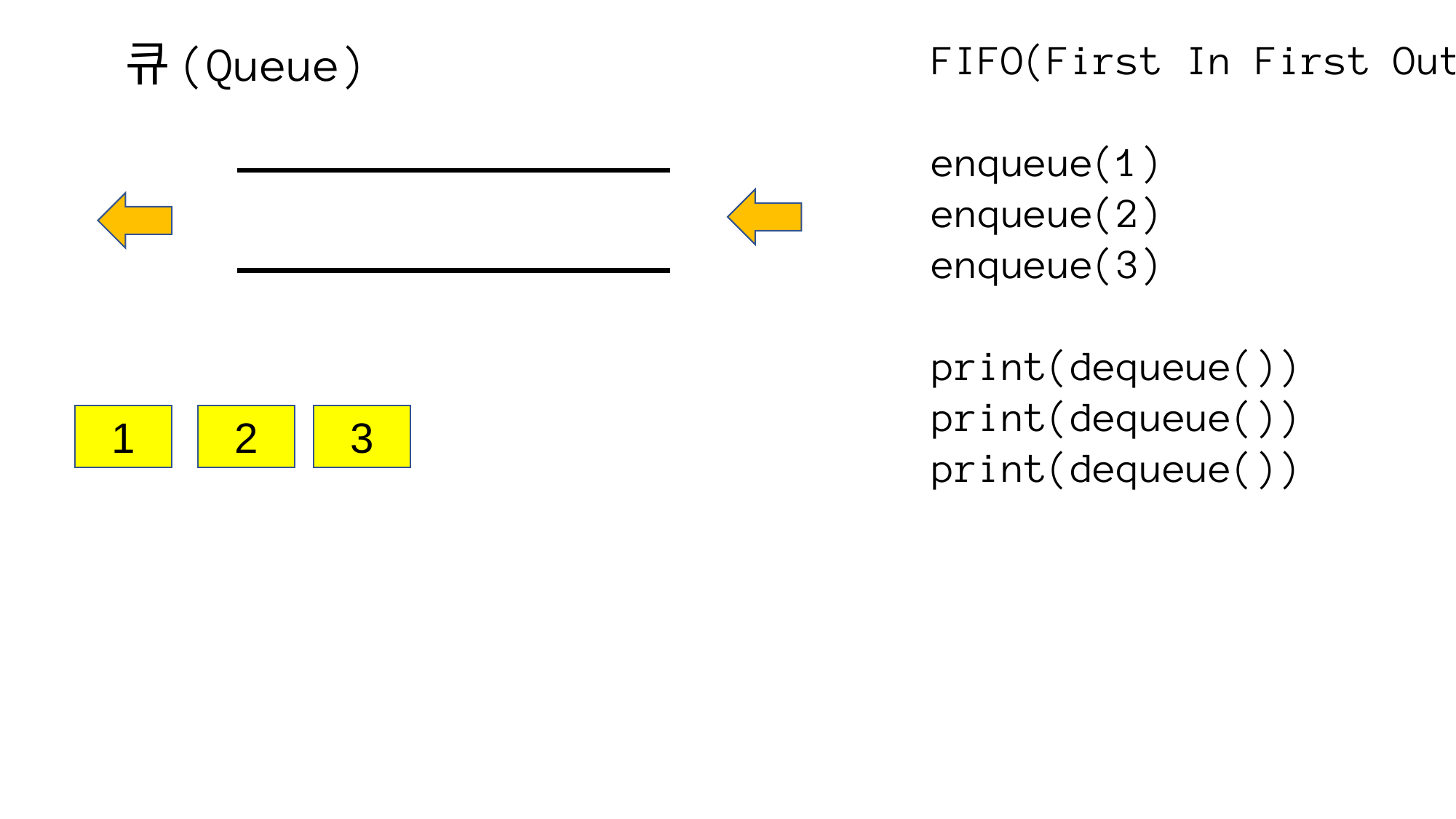

큐(Queue)
FIFO(First In First Out)

enqueue(1)
enqueue(2)
enqueue(3)

print(dequeue())
print(dequeue())
print(dequeue())

1
2
3